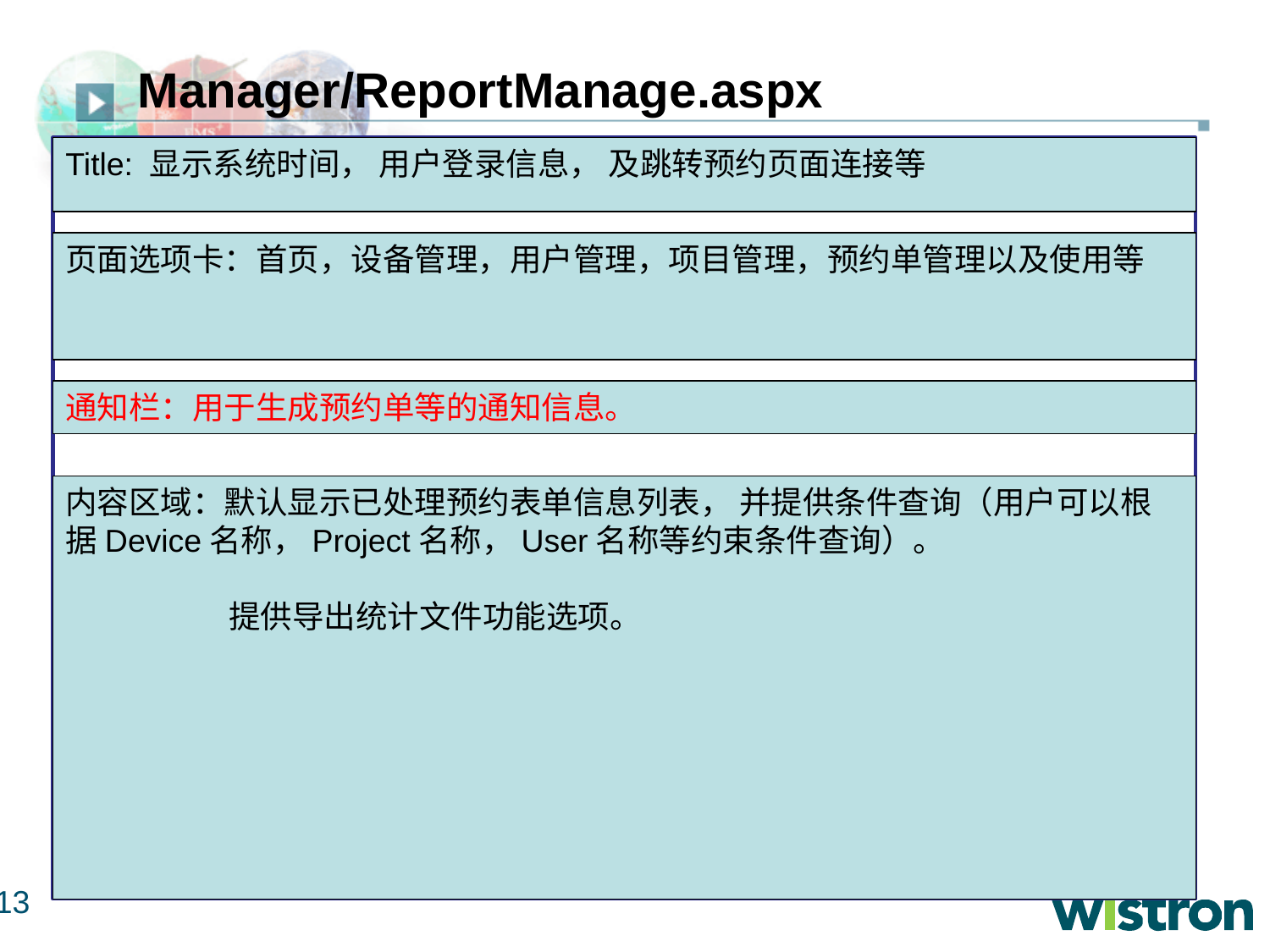

# Manager/ReportManage.aspx

Title: 显示系统时间， 用户登录信息， 及跳转预约页面连接等
页面选项卡：首页，设备管理，用户管理，项目管理，预约单管理以及使用等
通知栏：用于生成预约单等的通知信息。
内容区域：默认显示已处理预约表单信息列表， 并提供条件查询（用户可以根据Device名称，Project名称，User名称等约束条件查询）。

	    提供导出统计文件功能选项。